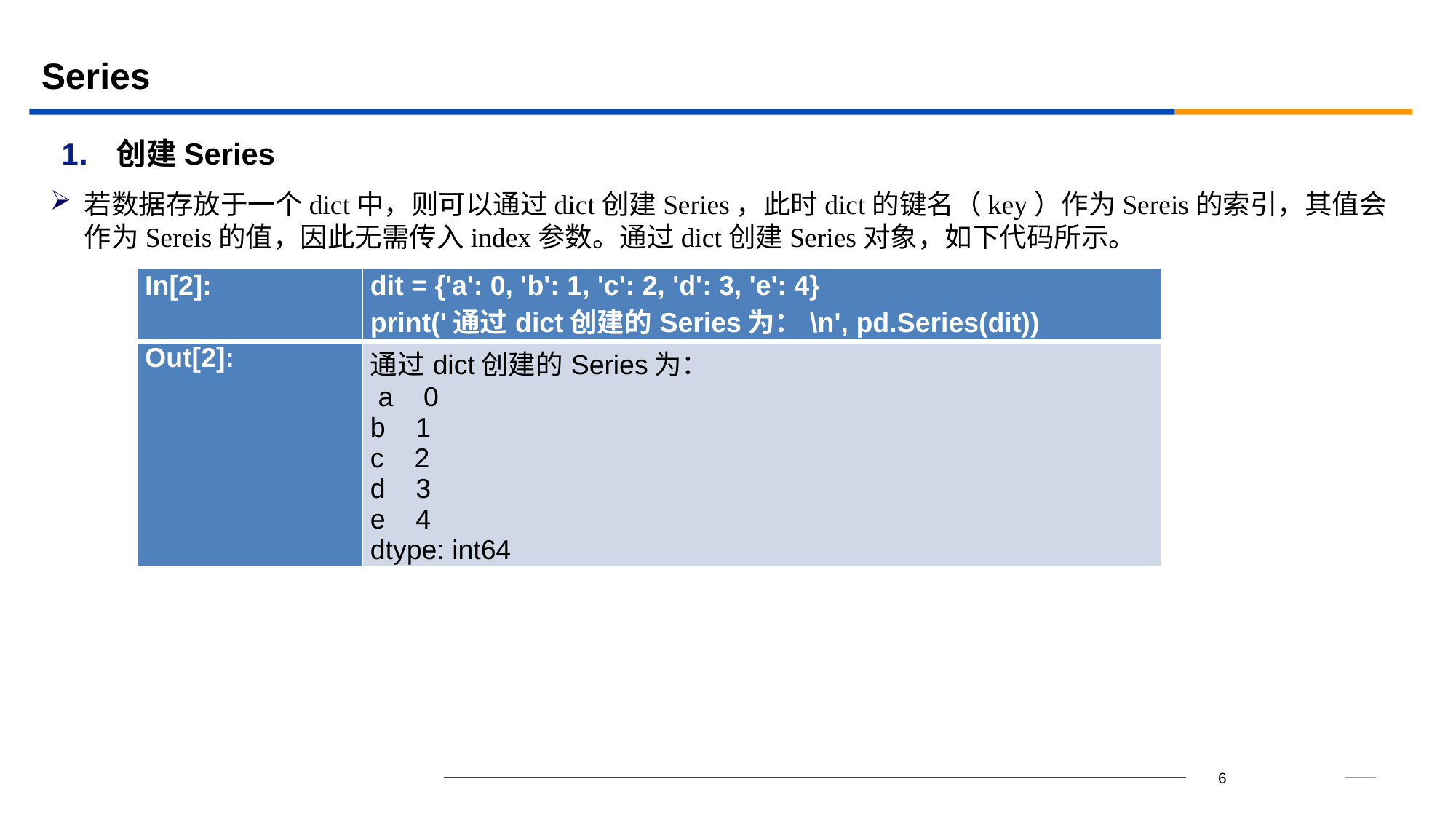

# Series
创建Series
若数据存放于一个dict中，则可以通过dict创建Series，此时dict的键名（key）作为Sereis的索引，其值会作为Sereis的值，因此无需传入index参数。通过dict创建Series对象，如下代码所示。
| In[2]: | dit = {'a': 0, 'b': 1, 'c': 2, 'd': 3, 'e': 4} print('通过dict创建的Series为：\n', pd.Series(dit)) |
| --- | --- |
| Out[2]: | 通过dict创建的Series为： a 0 b 1 c 2 d 3 e 4 dtype: int64 |